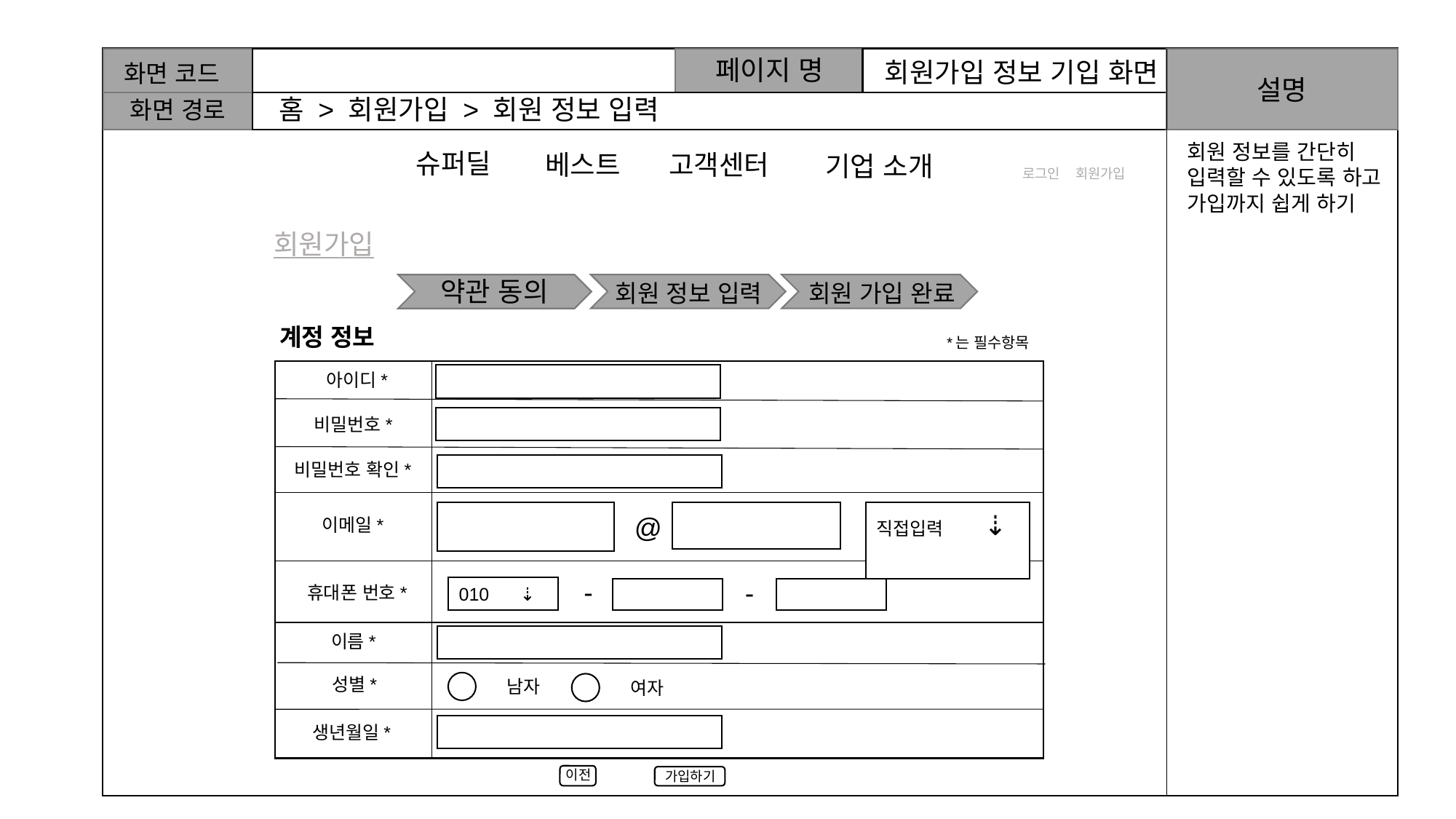

ㅇㅇㅇ
페이지 명

회원가입 정보 기입 화면
화면 코드
설명
홈 > 회원가입 > 회원 정보 입력
화면 경로

회원 정보를 간단히
입력할 수 있도록 하고
가입까지 쉽게 하기
슈퍼딜
베스트
고객센터
기업 소개
로그인    회원가입
회원가입
약관 동의
회원 정보 입력
회원 가입 완료

계정 정보
*는 필수항목

아이디*

비밀번호*

비밀번호 확인*

직접입력        ⇣
@
이메일*
-
-
휴대폰 번호*
010      ⇣

이름*

성별*
남자
여자

생년월일*

이전
가입하기